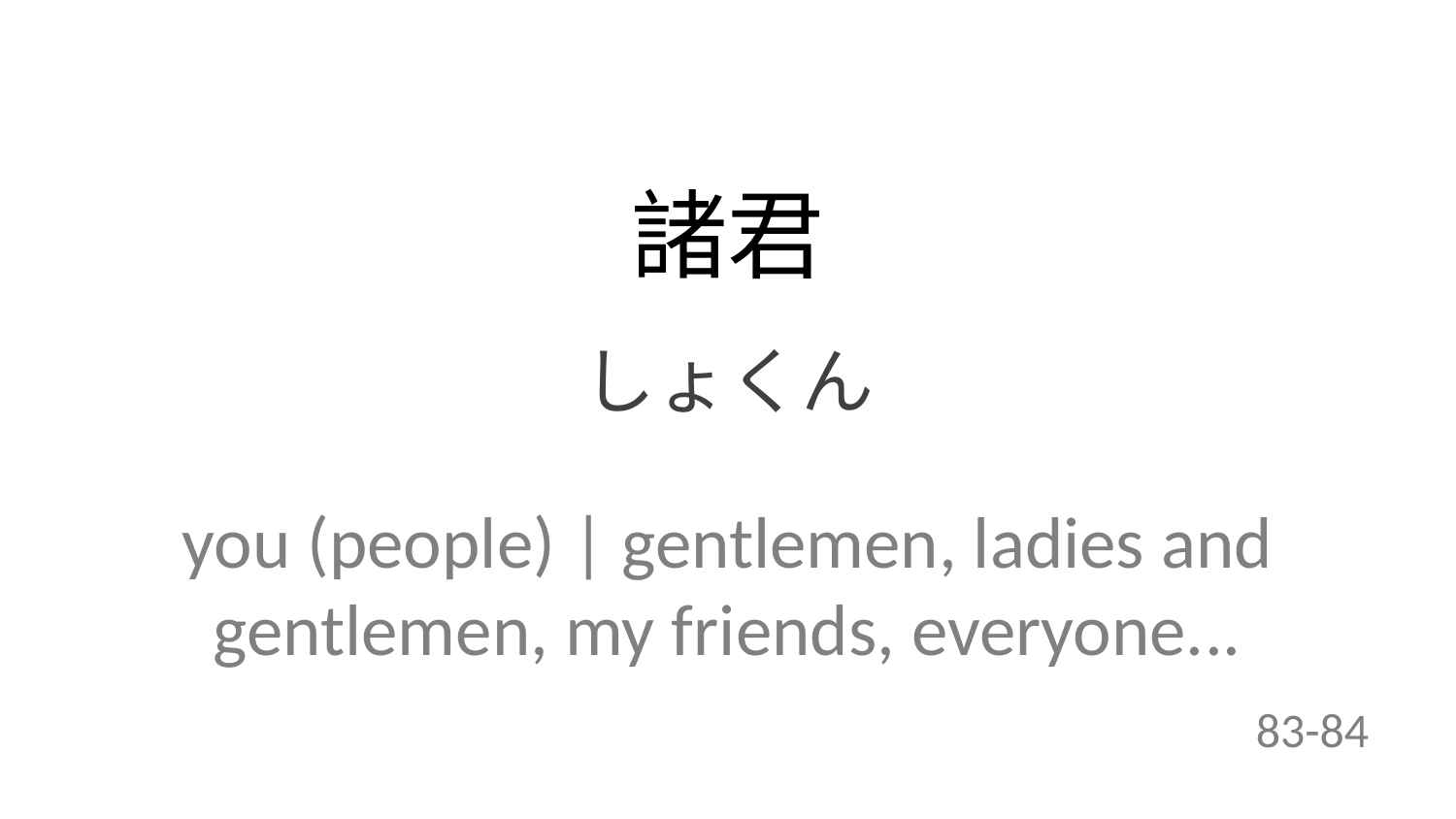

諸君

しょくん
you (people) | gentlemen, ladies and gentlemen, my friends, everyone...
83-84